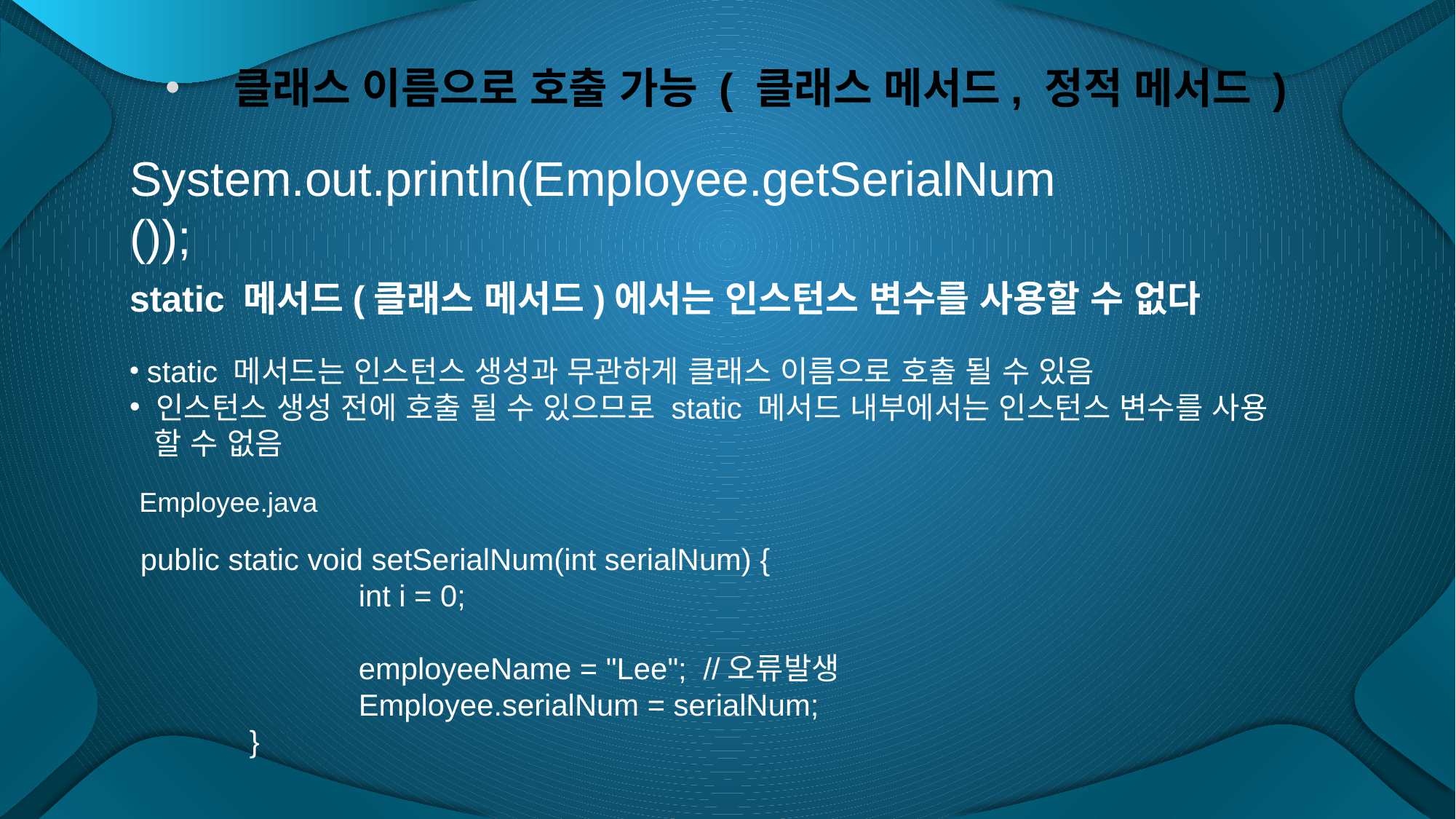

# 클래스 이름으로 호출 가능 ( 클래스 메서드, 정적 메서드 )
System.out.println(Employee.getSerialNum());
static 메서드(클래스 메서드)에서는 인스턴스 변수를 사용할 수 없다

 static 메서드는 인스턴스 생성과 무관하게 클래스 이름으로 호출 될 수 있음
 인스턴스 생성 전에 호출 될 수 있으므로 static 메서드 내부에서는 인스턴스 변수를 사용
  할 수 없음
Employee.java
public static void setSerialNum(int serialNum) {
		int i = 0;

		employeeName = "Lee";  //오류발생
		Employee.serialNum = serialNum;
	}